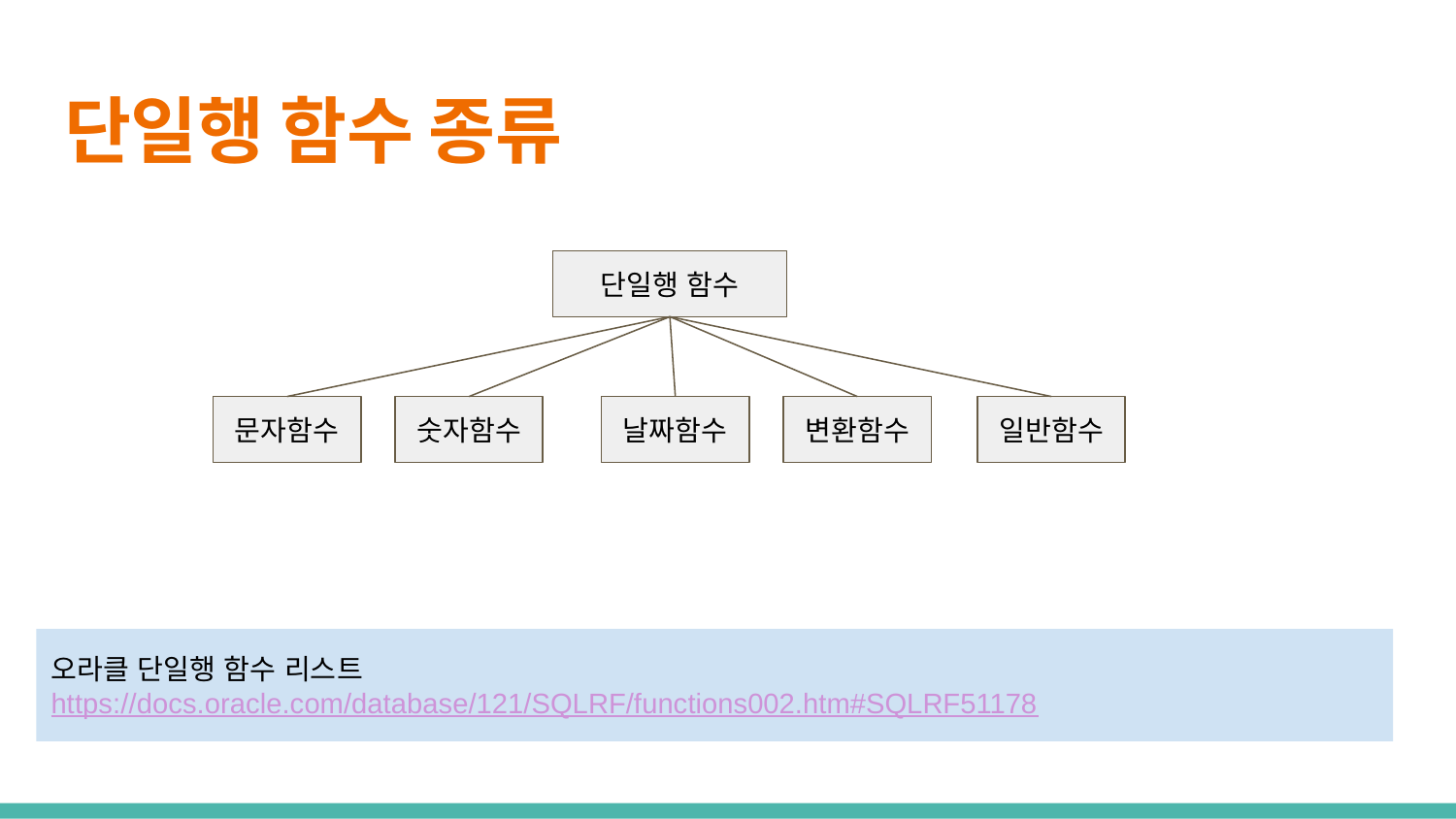

# 단일행 함수 종류
단일행 함수
문자함수
숫자함수
날짜함수
변환함수
일반함수
오라클 단일행 함수 리스트
https://docs.oracle.com/database/121/SQLRF/functions002.htm#SQLRF51178